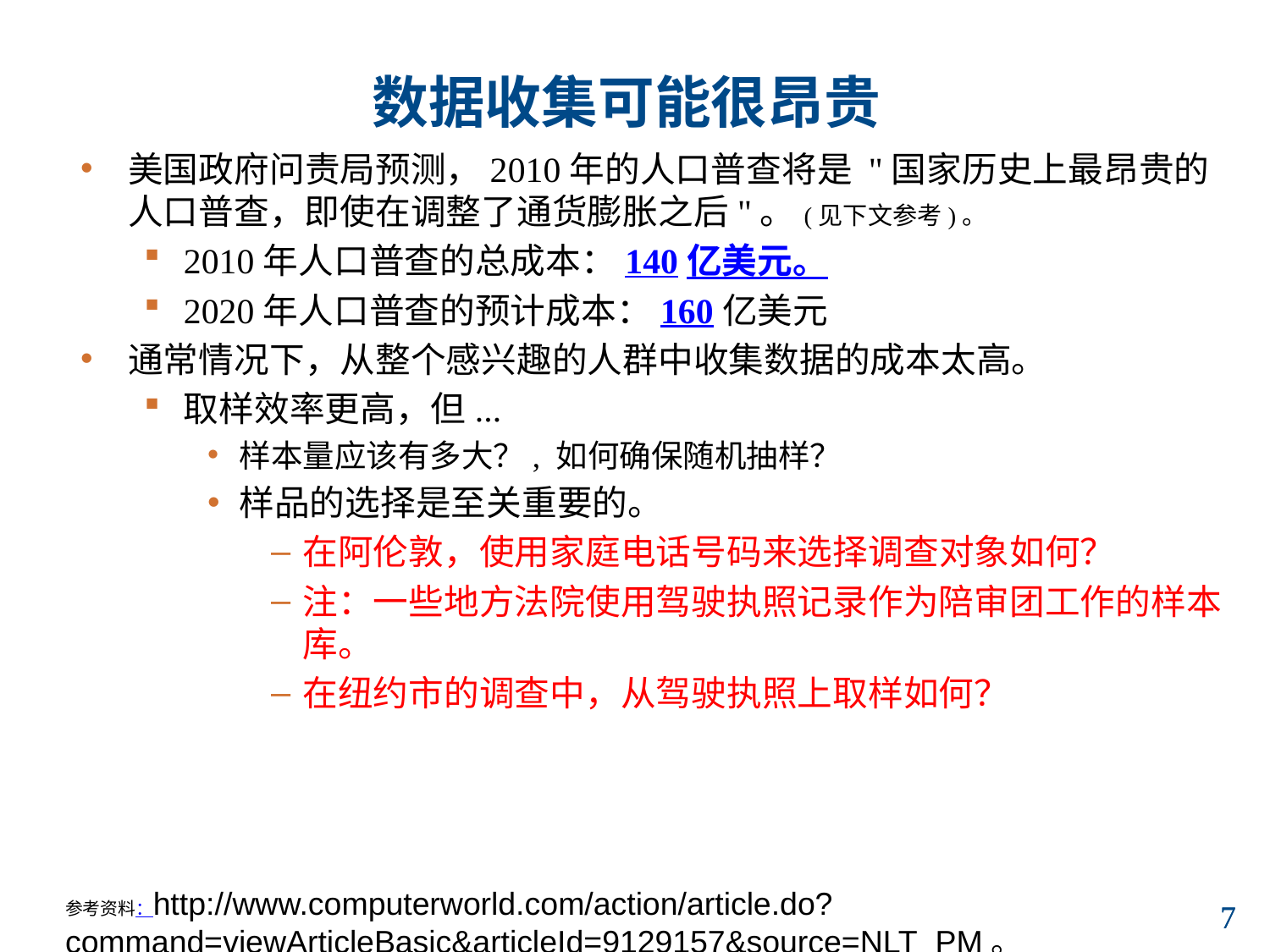

数据收集可能很昂贵
美国政府问责局预测，2010年的人口普查将是 "国家历史上最昂贵的人口普查，即使在调整了通货膨胀之后"。(见下文参考)。
2010年人口普查的总成本：140亿美元。
2020年人口普查的预计成本：160亿美元
通常情况下，从整个感兴趣的人群中收集数据的成本太高。
取样效率更高，但...
样本量应该有多大？, 如何确保随机抽样？
样品的选择是至关重要的。
在阿伦敦，使用家庭电话号码来选择调查对象如何？
注：一些地方法院使用驾驶执照记录作为陪审团工作的样本库。
在纽约市的调查中，从驾驶执照上取样如何？

参考资料：http://www.computerworld.com/action/article.do?command=viewArticleBasic&articleId=9129157&source=NLT_PM。
7
7